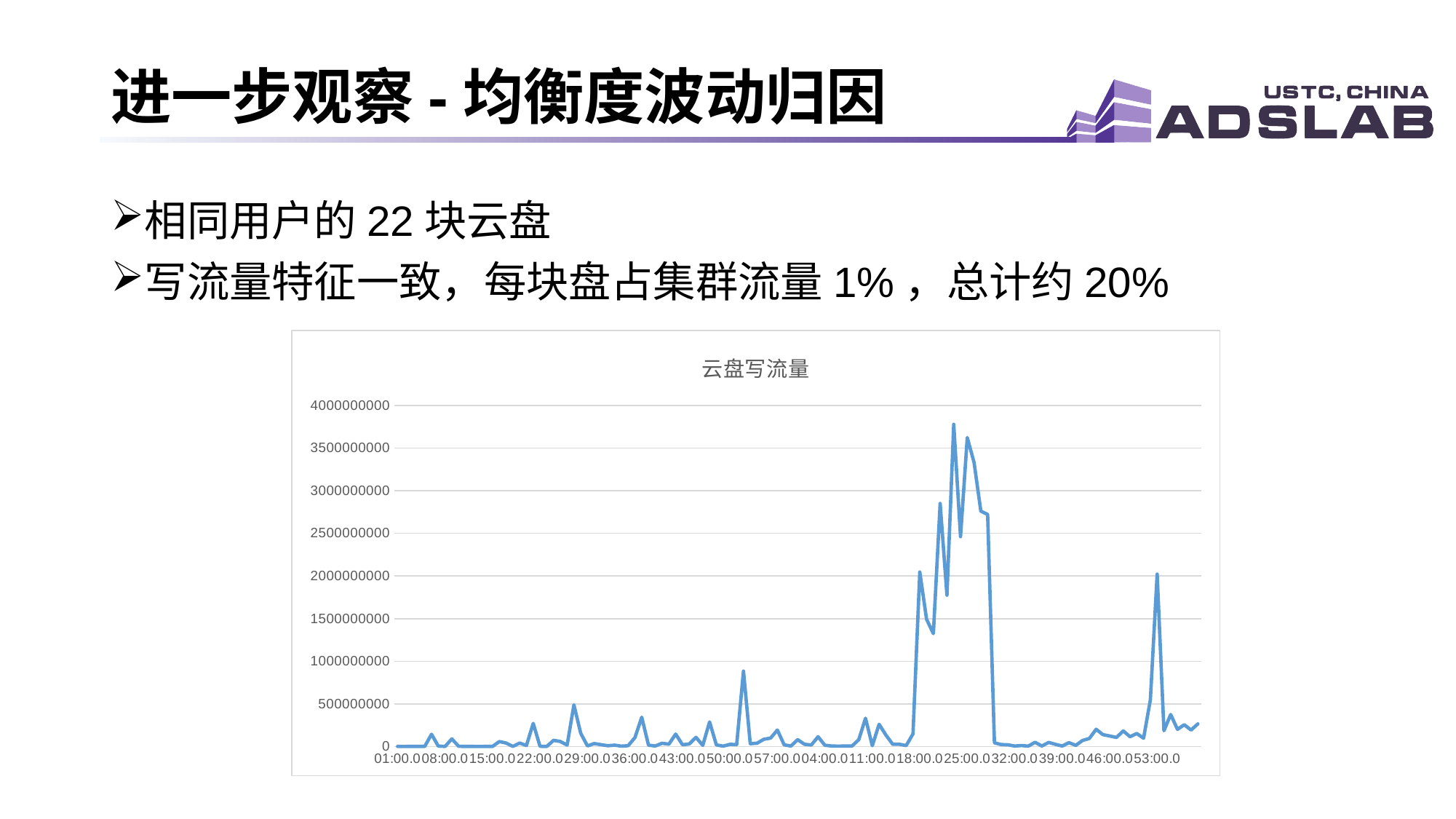

# 进一步观察-均衡度波动归因
相同用户的22块云盘
写流量特征一致，每块盘占集群流量1%，总计约20%

### Chart: 云盘写流量

| Category | d_562949954639703 |
|---|---|
| 43871.7090277778 | 1261568.0 |
| 43871.7097222222 | 573440.0 |
| 43871.7104166667 | 2052096.0 |
| 43871.7111111111 | 1179648.0 |
| 43871.7118055556 | 1118208.0 |
| 43871.7125 | 144011264.0 |
| 43871.7131944444 | 5246976.0 |
| 43871.7138888889 | 1101824.0 |
| 43871.7145833333 | 89407488.0 |
| 43871.7152777778 | 3358720.0 |
| 43871.7159722222 | 1077248.0 |
| 43871.7166666667 | 1130496.0 |
| 43871.7173611111 | 835584.0 |
| 43871.7180555556 | 1011712.0 |
| 43871.71875 | 1179648.0 |
| 43871.7194444444 | 57839616.0 |
| 43871.7201388889 | 40742912.0 |
| 43871.7208333333 | 1196032.0 |
| 43871.7215277778 | 40996864.0 |
| 43871.7222222222 | 11988992.0 |
| 43871.7229166667 | 271093760.0 |
| 43871.7236111111 | 2555904.0 |
| 43871.7243055556 | 1032192.0 |
| 43871.725 | 72470528.0 |
| 43871.7256944444 | 58941440.0 |
| 43871.7263888889 | 16863232.0 |
| 43871.7270833333 | 488402944.0 |
| 43871.7277777778 | 156389376.0 |
| 43871.7284722222 | 7270400.0 |
| 43871.7291666667 | 35037184.0 |
| 43871.7298611111 | 22085632.0 |
| 43871.7305555556 | 9195520.0 |
| 43871.73125 | 16257024.0 |
| 43871.7319444444 | 4702208.0 |
| 43871.7326388889 | 9965568.0 |
| 43871.7333333333 | 104873984.0 |
| 43871.7340277778 | 344248320.0 |
| 43871.7347222222 | 15970304.0 |
| 43871.7354166667 | 6385664.0 |
| 43871.7361111111 | 38297600.0 |
| 43871.7368055556 | 27439104.0 |
| 43871.7375 | 145928192.0 |
| 43871.7381944444 | 21467136.0 |
| 43871.7388888889 | 29548544.0 |
| 43871.7395833333 | 107950080.0 |
| 43871.7402777778 | 13115392.0 |
| 43871.7409722222 | 288993280.0 |
| 43871.7416666667 | 18714624.0 |
| 43871.7423611111 | 4919296.0 |
| 43871.7430555556 | 25460736.0 |
| 43871.74375 | 23429120.0 |
| 43871.7444444444 | 884224000.0 |
| 43871.7451388889 | 32886784.0 |
| 43871.7458333333 | 39215104.0 |
| 43871.7465277778 | 84692992.0 |
| 43871.7472222222 | 98787328.0 |
| 43871.7479166667 | 193425408.0 |
| 43871.7486111111 | 19820544.0 |
| 43871.7493055556 | 5980160.0 |
| 43871.75 | 80936960.0 |
| 43871.7506944444 | 26251264.0 |
| 43871.7513888889 | 17870848.0 |
| 43871.7520833333 | 114708480.0 |
| 43871.7527777778 | 15269888.0 |
| 43871.7534722222 | 6176768.0 |
| 43871.7541666667 | 4751360.0 |
| 43871.7548611111 | 6062080.0 |
| 43871.7555555556 | 5533696.0 |
| 43871.75625 | 80142336.0 |
| 43871.7569444444 | 332292096.0 |
| 43871.7576388889 | 9617408.0 |
| 43871.7583333333 | 260972544.0 |
| 43871.7590277778 | 135090176.0 |
| 43871.7597222222 | 26886144.0 |
| 43871.7604166667 | 26189824.0 |
| 43871.7611111111 | 11288576.0 |
| 43871.7618055556 | 148500480.0 |
| 43871.7625 | 2046177280.0 |
| 43871.7631944444 | 1492365312.0 |
| 43871.7638888889 | 1324580864.0 |
| 43871.7645833333 | 2850492416.0 |
| 43871.7652777778 | 1775108096.0 |
| 43871.7659722222 | 3778949120.0 |
| 43871.7666666667 | 2461126656.0 |
| 43871.7673611111 | 3623444480.0 |
| 43871.7680555556 | 3331780608.0 |
| 43871.76875 | 2760192000.0 |
| 43871.7694444444 | 2722533376.0 |
| 43871.7701388889 | 43474944.0 |
| 43871.7708333333 | 23453696.0 |
| 43871.7715277778 | 20439040.0 |
| 43871.7722222222 | 5992448.0 |
| 43871.7729166667 | 11886592.0 |
| 43871.7736111111 | 4677632.0 |
| 43871.7743055556 | 50233344.0 |
| 43871.775 | 6184960.0 |
| 43871.7756944444 | 48152576.0 |
| 43871.7763888889 | 26013696.0 |
| 43871.7770833333 | 6004736.0 |
| 43871.7777777778 | 45408256.0 |
| 43871.7784722222 | 13533184.0 |
| 43871.7791666667 | 71188480.0 |
| 43871.7798611111 | 94085120.0 |
| 43871.7805555556 | 202620928.0 |
| 43871.78125 | 140152832.0 |
| 43871.7819444444 | 123580416.0 |
| 43871.7826388889 | 106196992.0 |
| 43871.7833333333 | 182726656.0 |
| 43871.7840277778 | 114937856.0 |
| 43871.7847222222 | 153190400.0 |
| 43871.7854166667 | 96784384.0 |
| 43871.7861111111 | 547782656.0 |
| 43871.7868055556 | 2021912576.0 |
| 43871.7875 | 185339904.0 |
| 43871.7881944444 | 375517184.0 |
| 43871.7888888889 | 201613312.0 |
| 43871.7895833333 | 255504384.0 |
| 43871.7902777778 | 193253376.0 |
| 43871.7909722222 | 265318400.0 |
31